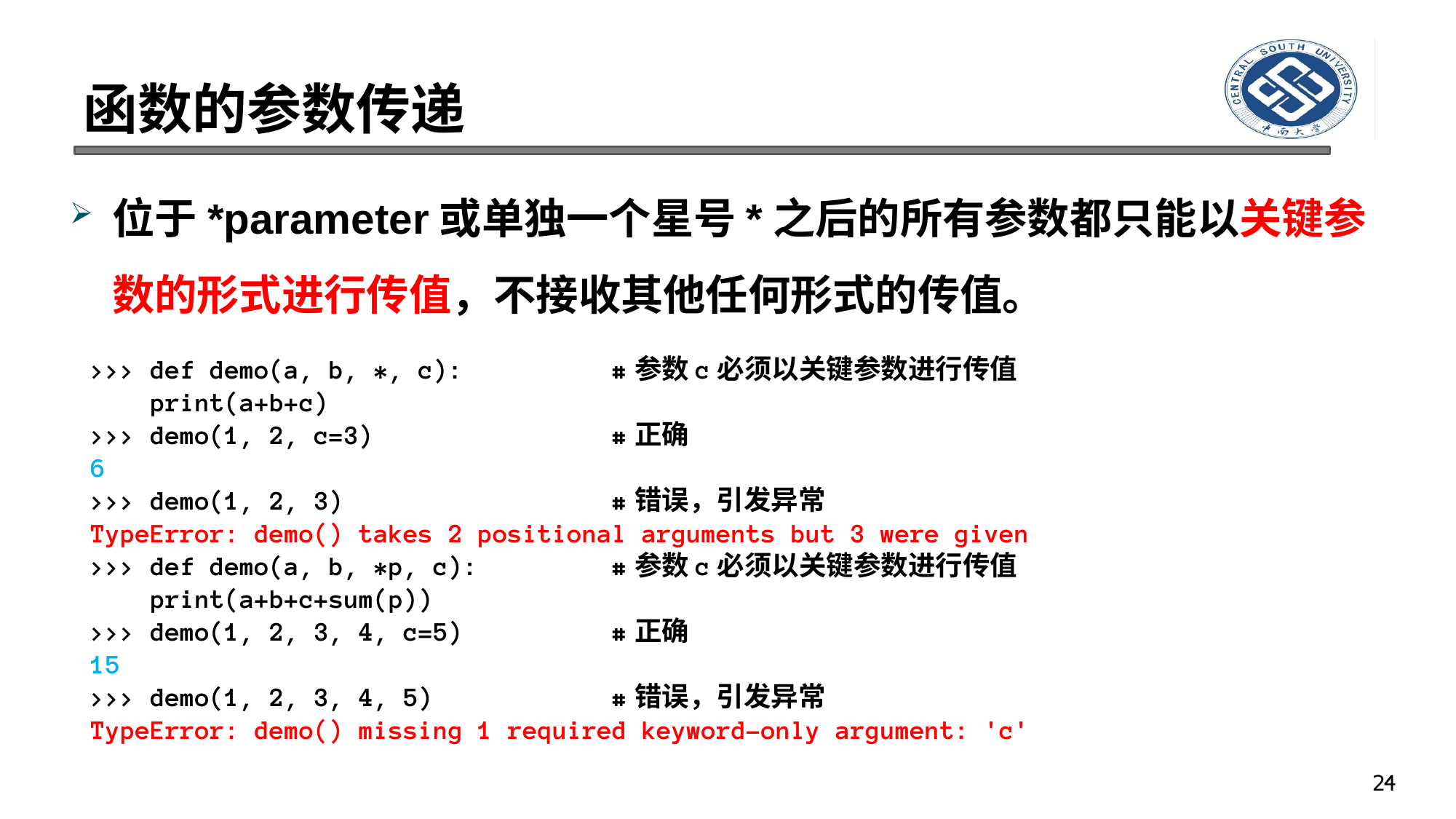

# 函数的参数传递
位于*parameter或单独一个星号*之后的所有参数都只能以关键参数的形式进行传值，不接收其他任何形式的传值。

>>> def demo(a, b, *, c):          #参数c必须以关键参数进行传值
    print(a+b+c)
>>> demo(1, 2, c=3)                #正确
6
>>> demo(1, 2, 3)                  #错误，引发异常
TypeError: demo() takes 2 positional arguments but 3 were given
>>> def demo(a, b, *p, c):         #参数c必须以关键参数进行传值
    print(a+b+c+sum(p))
>>> demo(1, 2, 3, 4, c=5)          #正确
15
>>> demo(1, 2, 3, 4, 5)            #错误，引发异常
TypeError: demo() missing 1 required keyword-only argument: 'c'

24